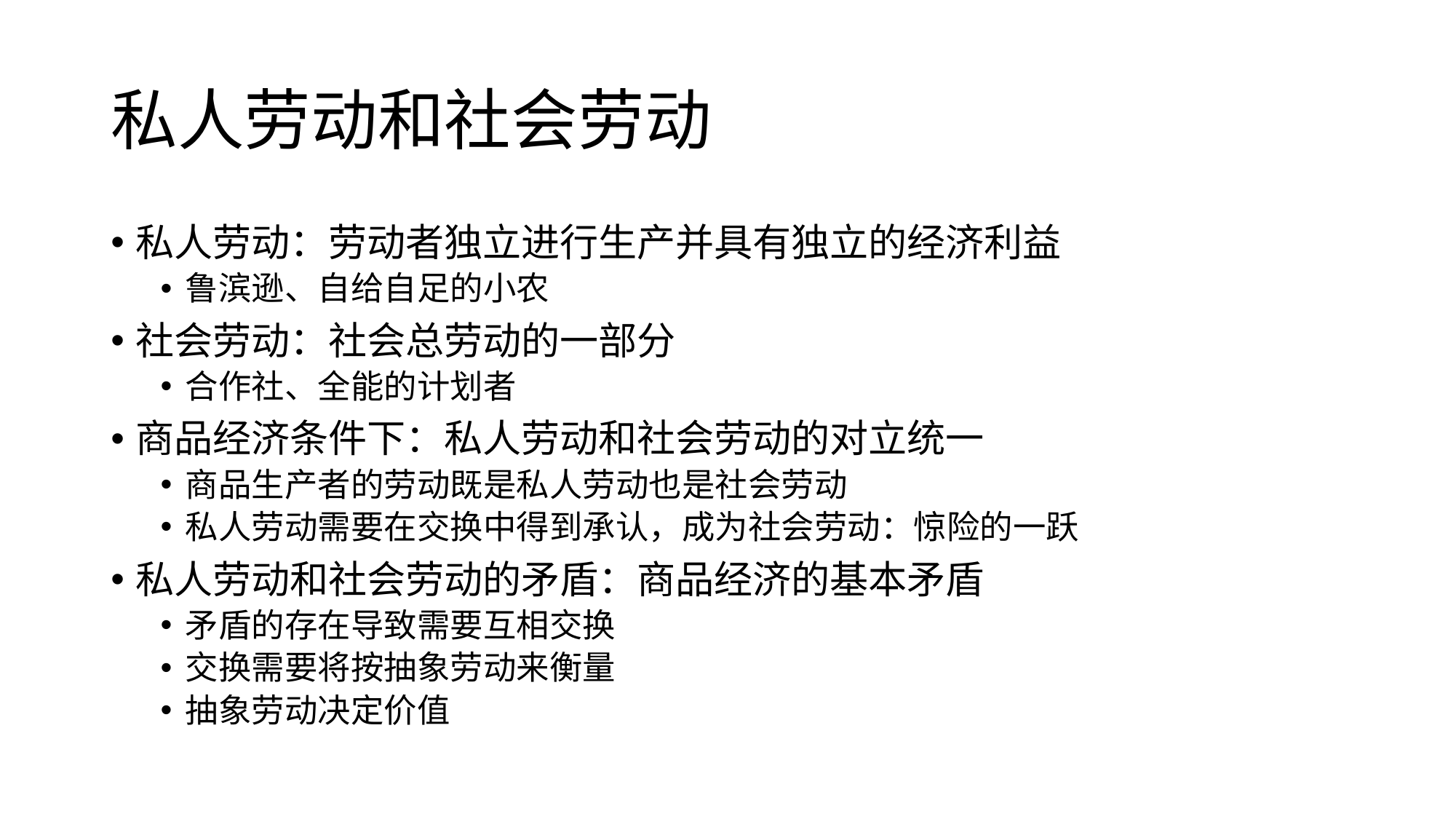

# 私人劳动和社会劳动
私人劳动：劳动者独立进行生产并具有独立的经济利益
鲁滨逊、自给自足的小农
社会劳动：社会总劳动的一部分
合作社、全能的计划者
商品经济条件下：私人劳动和社会劳动的对立统一
商品生产者的劳动既是私人劳动也是社会劳动
私人劳动需要在交换中得到承认，成为社会劳动：惊险的一跃
私人劳动和社会劳动的矛盾：商品经济的基本矛盾
矛盾的存在导致需要互相交换
交换需要将按抽象劳动来衡量
抽象劳动决定价值